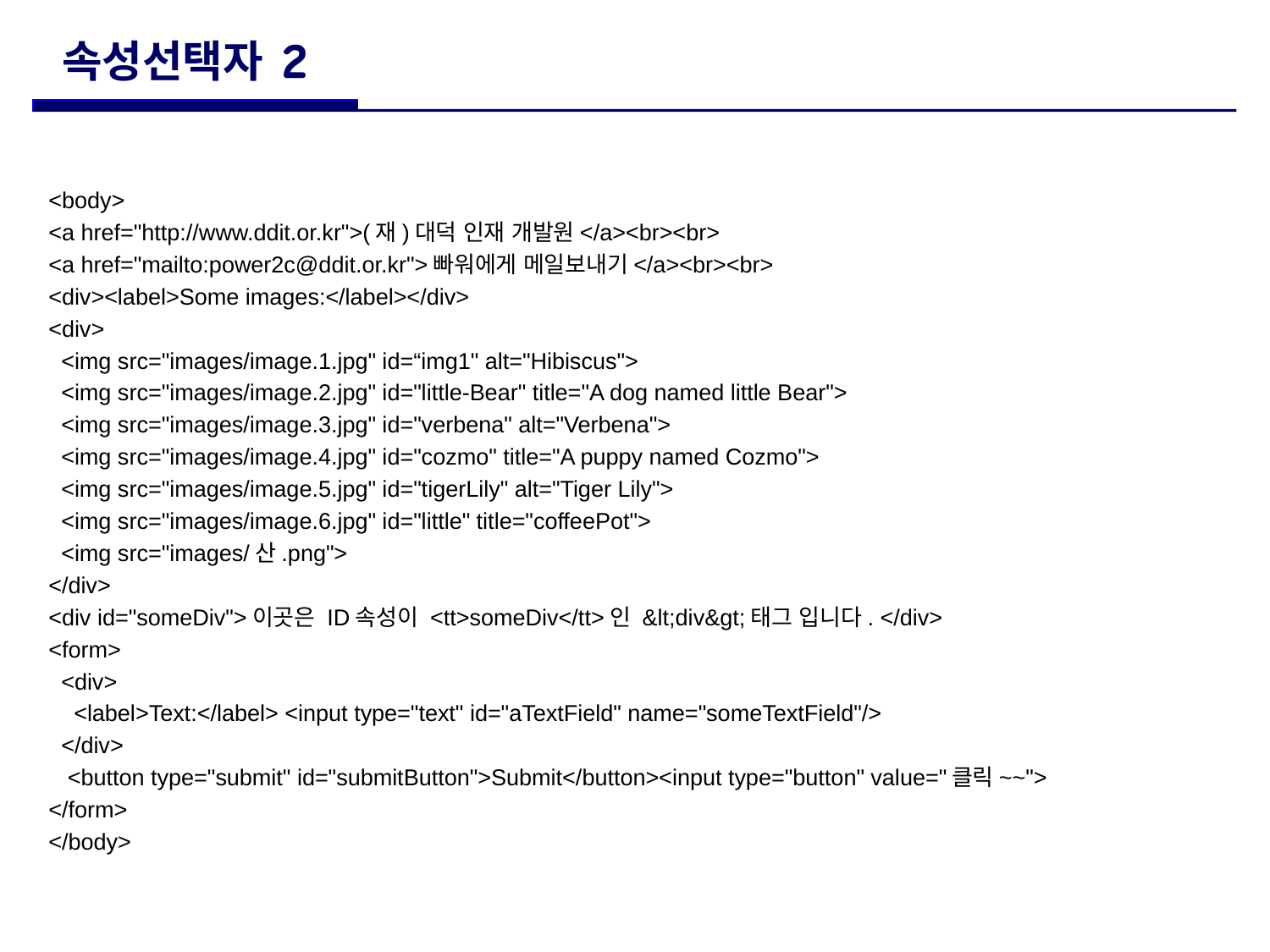

# 속성선택자 2
<body>
<a href="http://www.ddit.or.kr">(재)대덕 인재 개발원</a><br><br>
<a href="mailto:power2c@ddit.or.kr">빠워에게 메일보내기</a><br><br>
<div><label>Some images:</label></div>
<div>
  <img src="images/image.1.jpg" id=“img1" alt="Hibiscus">
  <img src="images/image.2.jpg" id="little-Bear" title="A dog named little Bear">
  <img src="images/image.3.jpg" id="verbena" alt="Verbena">
  <img src="images/image.4.jpg" id="cozmo" title="A puppy named Cozmo">
  <img src="images/image.5.jpg" id="tigerLily" alt="Tiger Lily">
  <img src="images/image.6.jpg" id="little" title="coffeePot">
  <img src="images/산.png">
</div>
<div id="someDiv">이곳은 ID속성이 <tt>someDiv</tt>인 &lt;div&gt;태그 입니다. </div>
<form>
  <div>
    <label>Text:</label> <input type="text" id="aTextField" name="someTextField"/>
  </div>
   <button type="submit" id="submitButton">Submit</button><input type="button" value="클릭~~">
</form>
</body>